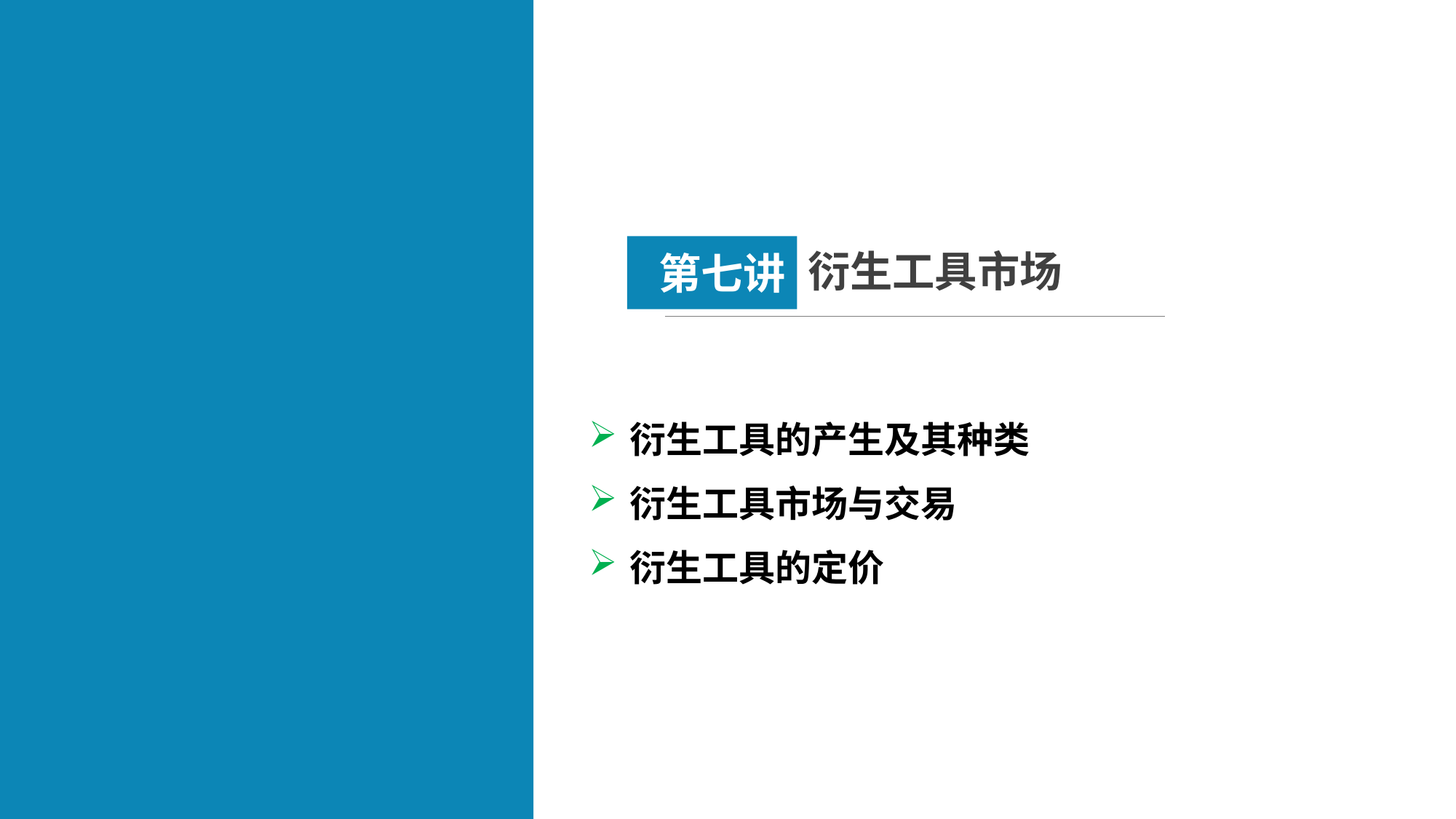

第七讲
衍生工具市场
衍生工具的产生及其种类
衍生工具市场与交易
衍生工具的定价